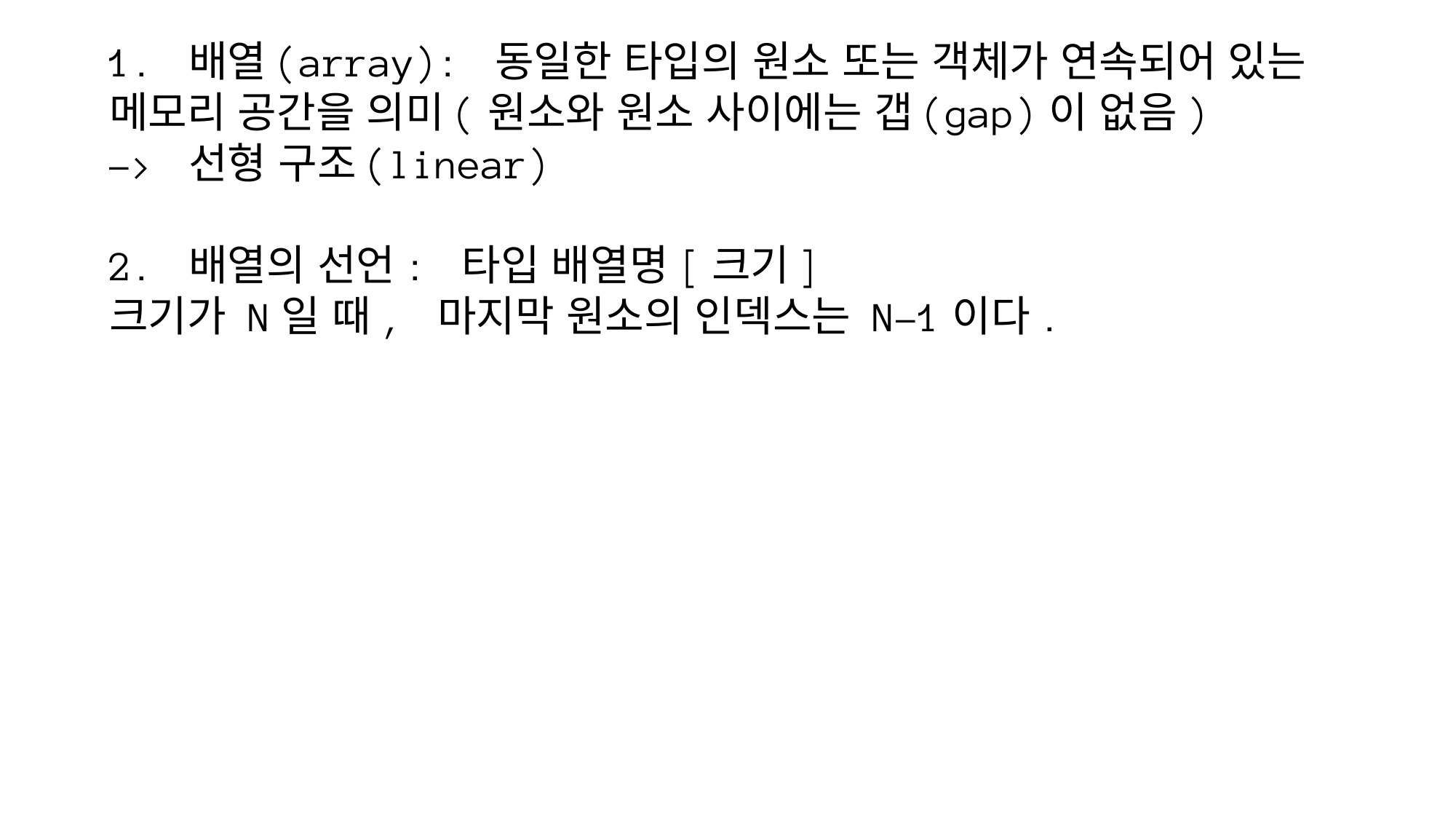

1. 배열(array): 동일한 타입의 원소 또는 객체가 연속되어 있는
메모리 공간을 의미(원소와 원소 사이에는 갭(gap)이 없음)
-> 선형 구조(linear)

2. 배열의 선언: 타입 배열명[크기]
크기가 N일 때, 마지막 원소의 인덱스는 N-1이다.